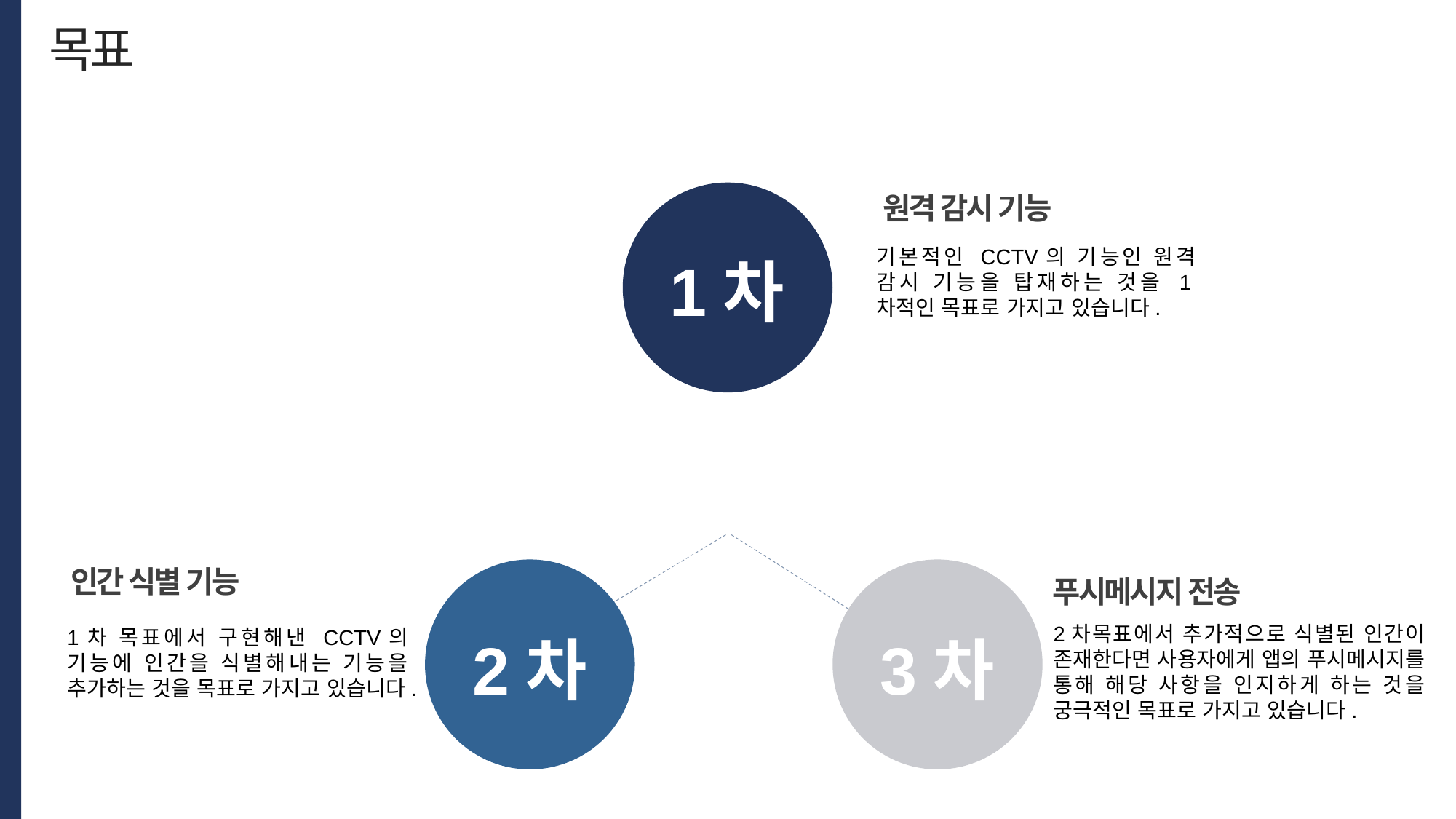

목표

원격 감시 기능
기본적인 CCTV의 기능인 원격 감시 기능을 탑재하는 것을 1차적인 목표로 가지고 있습니다.
1차
인간 식별 기능
1차 목표에서 구현해낸 CCTV의 기능에 인간을 식별해내는 기능을 추가하는 것을 목표로 가지고 있습니다.

푸시메시지 전송
2차목표에서 추가적으로 식별된 인간이 존재한다면 사용자에게 앱의 푸시메시지를 통해 해당 사항을 인지하게 하는 것을 궁극적인 목표로 가지고 있습니다.
2차
3차